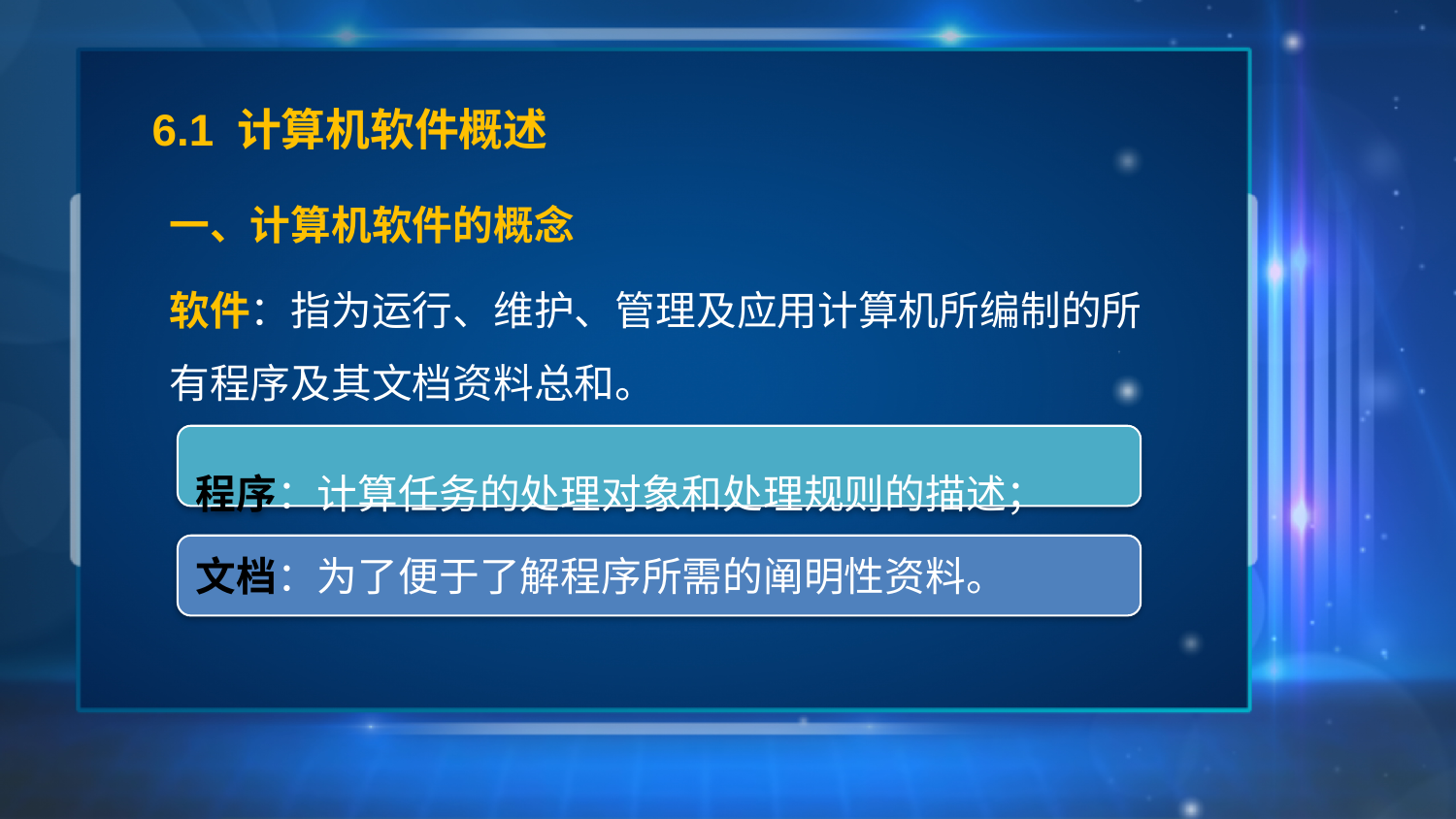

# 6.1 计算机软件概述
一、计算机软件的概念
软件：指为运行、维护、管理及应用计算机所编制的所有程序及其文档资料总和。
程序：计算任务的处理对象和处理规则的描述；

文档：为了便于了解程序所需的阐明性资料。